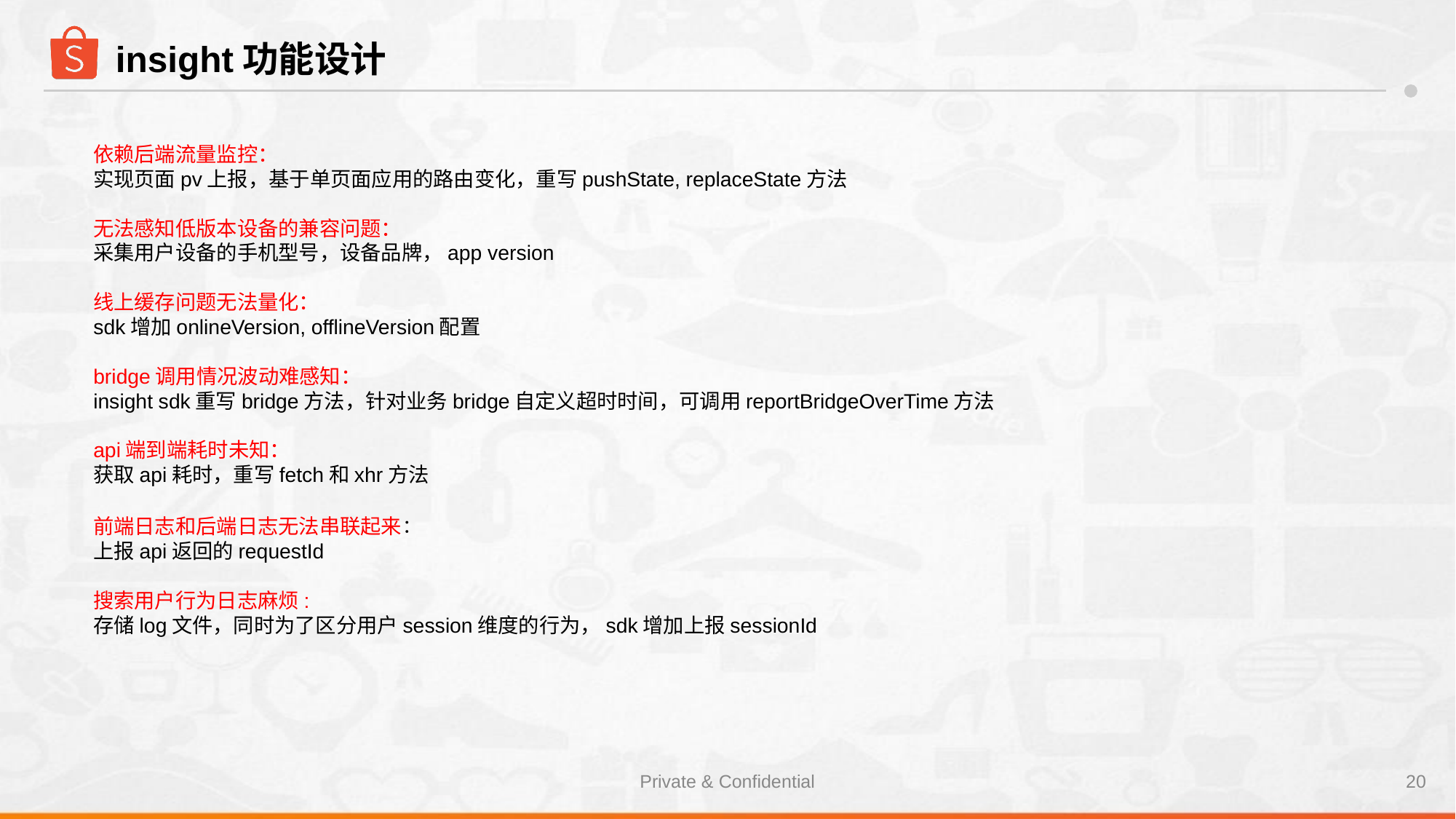

# insight功能设计
依赖后端流量监控：
实现页面pv上报，基于单页面应用的路由变化，重写pushState, replaceState方法

无法感知低版本设备的兼容问题：
采集用户设备的手机型号，设备品牌，app version

线上缓存问题无法量化：
sdk增加onlineVersion, offlineVersion配置

bridge调用情况波动难感知：
insight sdk重写bridge方法，针对业务bridge自定义超时时间，可调用reportBridgeOverTime方法

api端到端耗时未知：
获取api耗时，重写fetch和xhr方法

前端日志和后端日志无法串联起来：
上报api返回的requestId

搜索用户行为日志麻烦:
存储log文件，同时为了区分用户session维度的行为，sdk增加上报sessionId
Private & Confidential
20